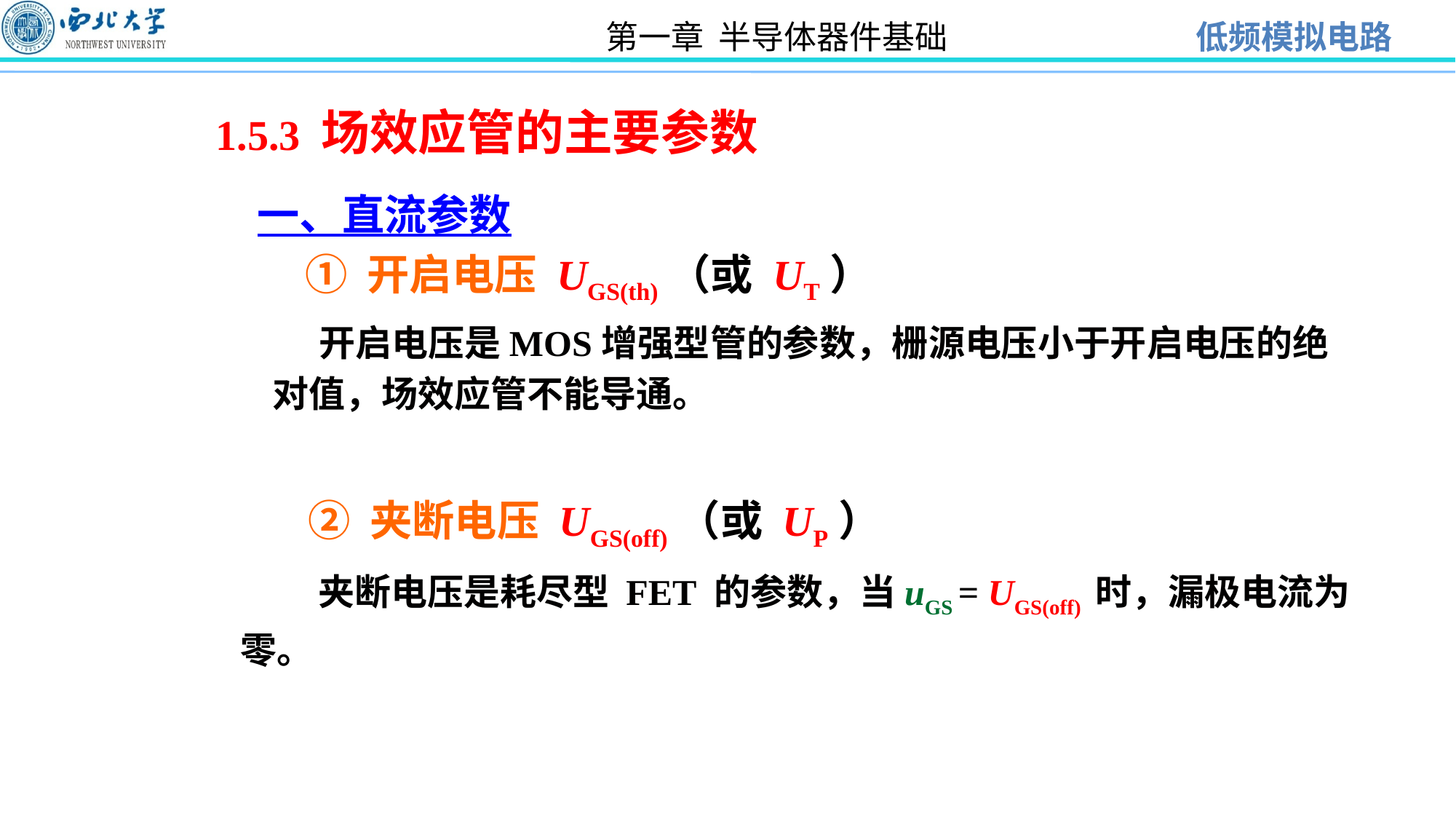

1.5.3 场效应管的主要参数
一、直流参数
         ① 开启电压 UGS(th)（或 UT）
        开启电压是MOS增强型管的参数，栅源电压小于开启电压的绝对值，场效应管不能导通。
       ② 夹断电压 UGS(off)（或 UP）
       夹断电压是耗尽型 FET 的参数，当uGS = UGS(off) 时，漏极电流为零。
29